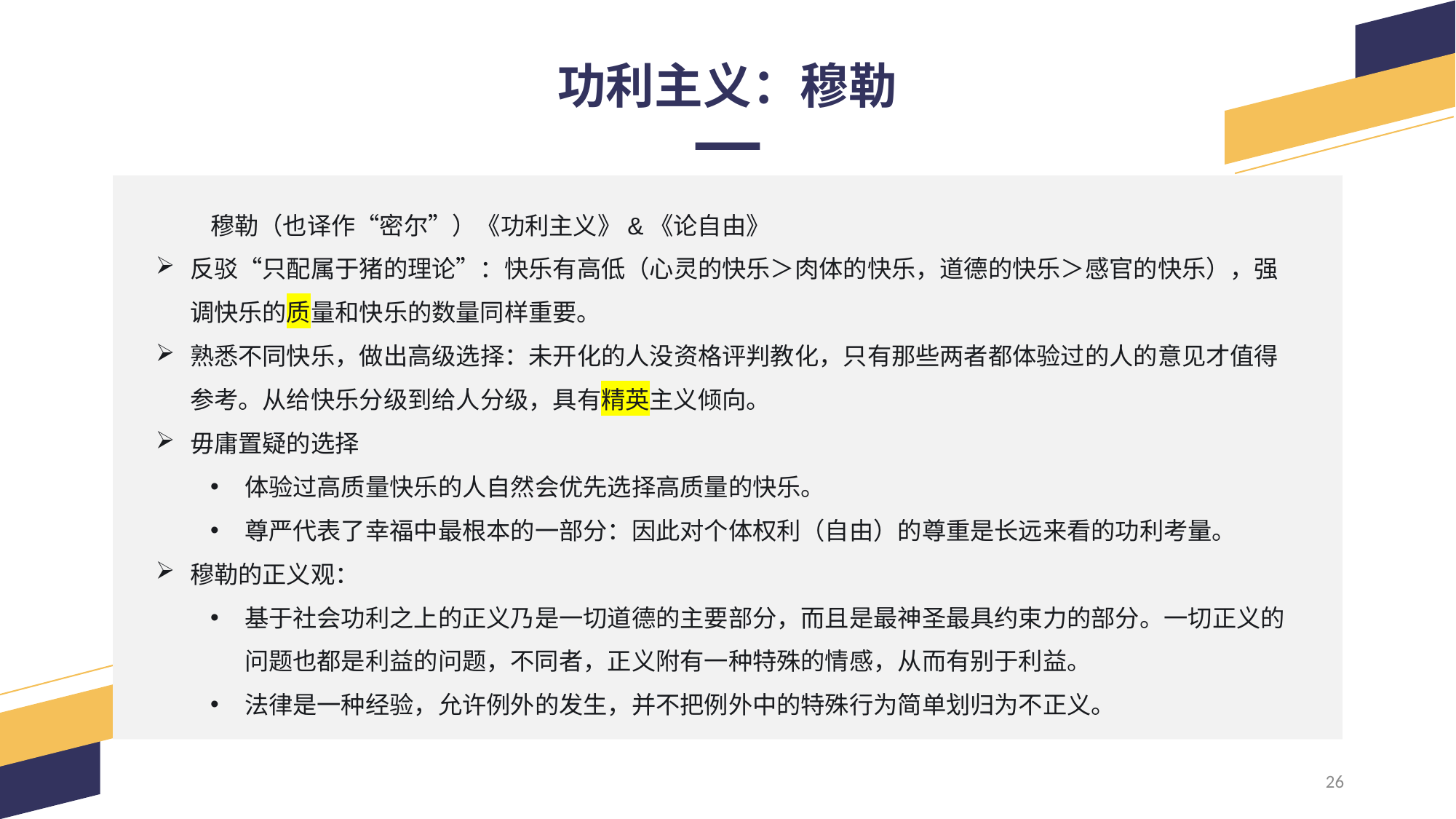

功利主义：穆勒

穆勒（也译作“密尔”）《功利主义》&《论自由》
反驳“只配属于猪的理论”：快乐有高低（心灵的快乐＞肉体的快乐，道德的快乐＞感官的快乐），强调快乐的质量和快乐的数量同样重要。
熟悉不同快乐，做出高级选择：未开化的人没资格评判教化，只有那些两者都体验过的人的意见才值得参考。从给快乐分级到给人分级，具有精英主义倾向。
毋庸置疑的选择
体验过高质量快乐的人自然会优先选择高质量的快乐。
尊严代表了幸福中最根本的一部分：因此对个体权利（自由）的尊重是长远来看的功利考量。
穆勒的正义观：
基于社会功利之上的正义乃是一切道德的主要部分，而且是最神圣最具约束力的部分。一切正义的问题也都是利益的问题，不同者，正义附有一种特殊的情感，从而有别于利益。
法律是一种经验，允许例外的发生，并不把例外中的特殊行为简单划归为不正义。

26